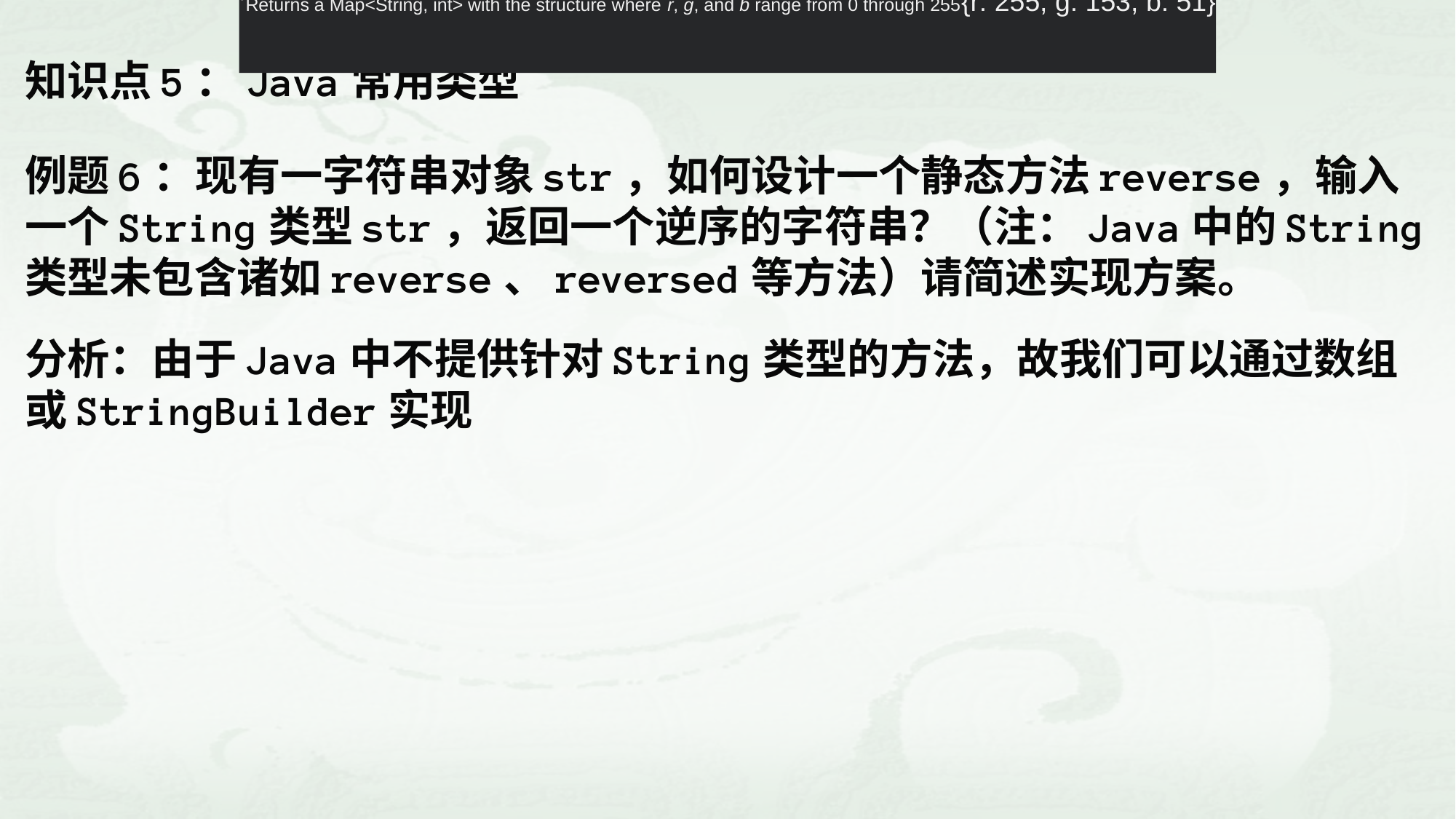

Returns a Map<String, int> with the structure where r, g, and b range from 0 through 255{r: 255, g: 153, b: 51}

知识点5：Java常用类型
例题6：现有一字符串对象str，如何设计一个静态方法reverse，输入一个String类型str，返回一个逆序的字符串？（注：Java中的String类型未包含诸如reverse、reversed等方法）请简述实现方案。
分析：由于Java中不提供针对String类型的方法，故我们可以通过数组或StringBuilder实现